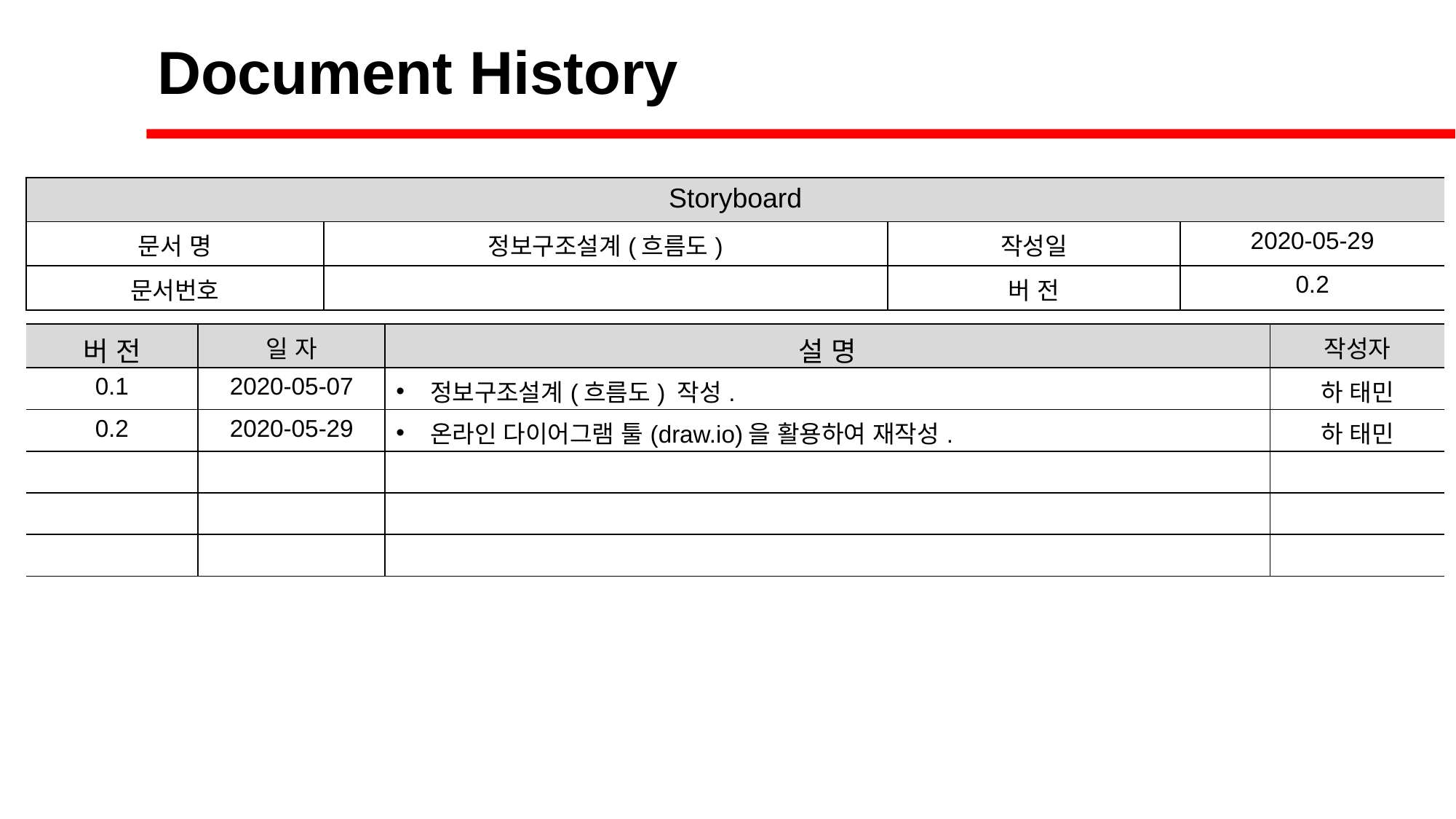

Document History

| Storyboard |  |  |  |
| --- | --- | --- | --- |
| 문서 명 | 정보구조설계(흐름도) | 작성일 | 2020-05-29 |
| 문서번호 |  | 버 전 | 0.2 |
| 버 전 | 일 자 | 설 명 | 작성자 |
| --- | --- | --- | --- |
| 0.1 | 2020-05-07 | 정보구조설계(흐름도) 작성. | 하 태민 |
| 0.2 | 2020-05-29 | 온라인 다이어그램 툴(draw.io)을 활용하여 재작성. | 하 태민 |
|  |  |  |  |
|  |  |  |  |
|  |  |  |  |